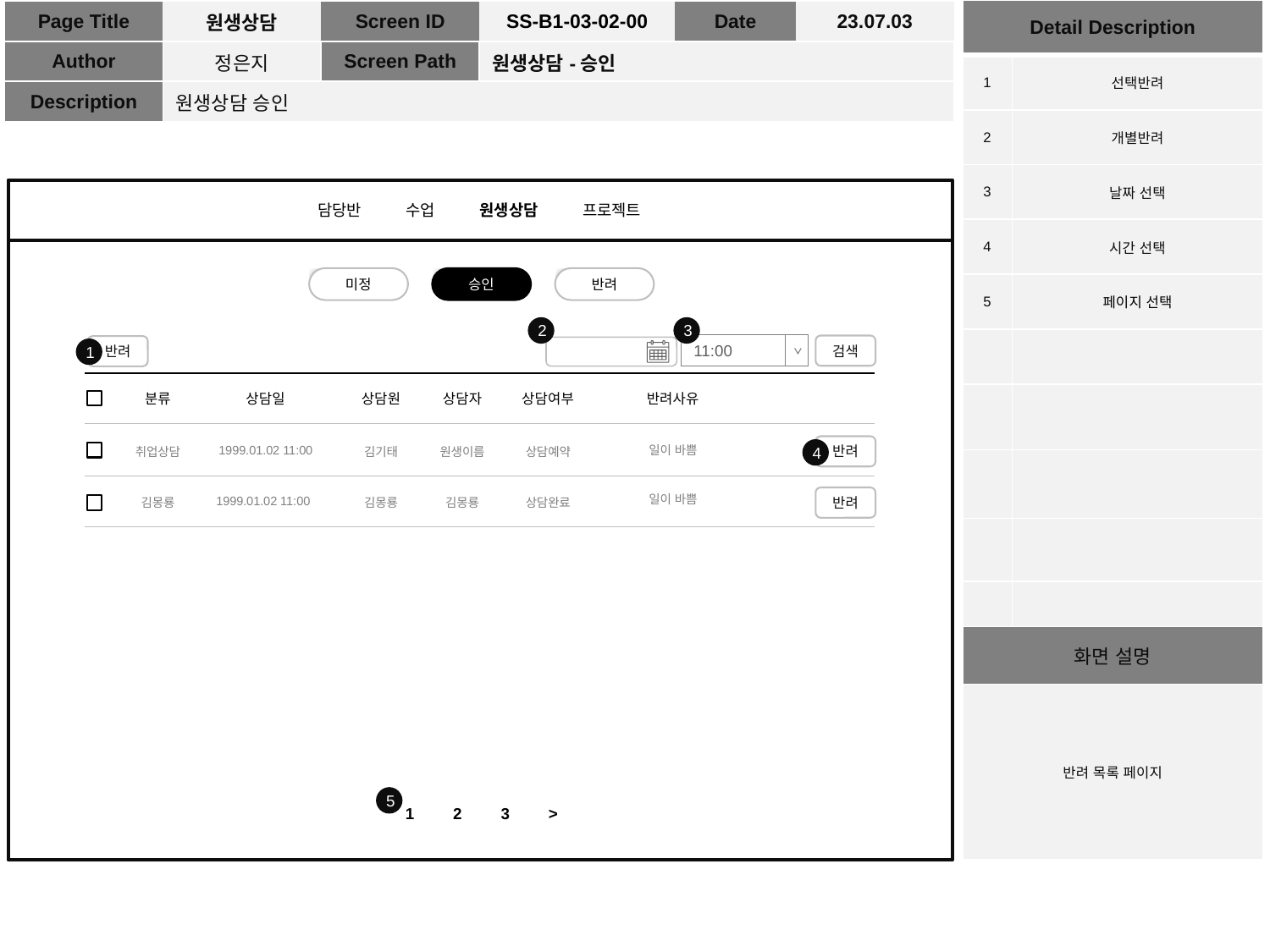

| Detail Description |  |
| --- | --- |
| 1 | 선택반려 |
| 2 | 개별반려 |
| 3 | 날짜 선택 |
| 4 | 시간 선택 |
| 5 | 페이지 선택 |
|  |  |
|  |  |
|  |  |
|  |  |
|  |  |
| 화면 설명 |  |
| 반려 목록 페이지 |  |
| Page Title | 원생상담 | Screen ID | SS-B1-03-02-00 | Date | 23.07.03 |
| --- | --- | --- | --- | --- | --- |
| Author | 정은지 | Screen Path | 원생상담-승인 |  |  |
| Description | 원생상담 승인 |  |  |  |  |

담당반          수업          원생상담          프로젝트

미정
승인
반려
2
3
11:00

검색
반려

1

분류
상담일
상담원
상담자
상담여부
반려사유

1999.01.02 11:00
일이 바쁨
반려
취업상담
김기태
원생이름
상담예약
4

일이 바쁨
1999.01.02 11:00
반려
김몽룡
김몽룡
김몽룡
상담완료

5
| 1 | 2 | 3 | > |
| --- | --- | --- | --- |